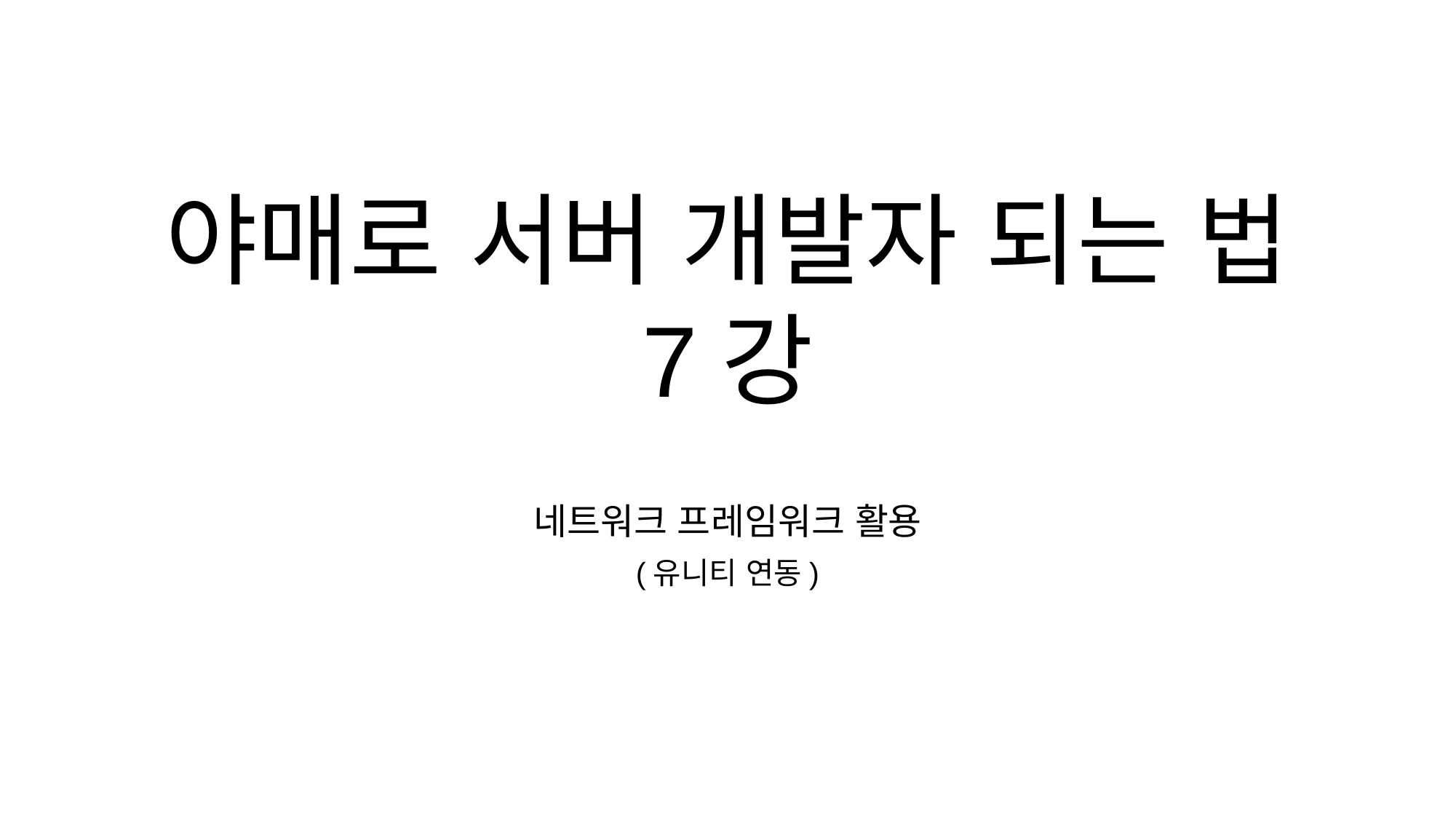

야매로 서버 개발자 되는 법
7강
네트워크 프레임워크 활용
(유니티 연동)